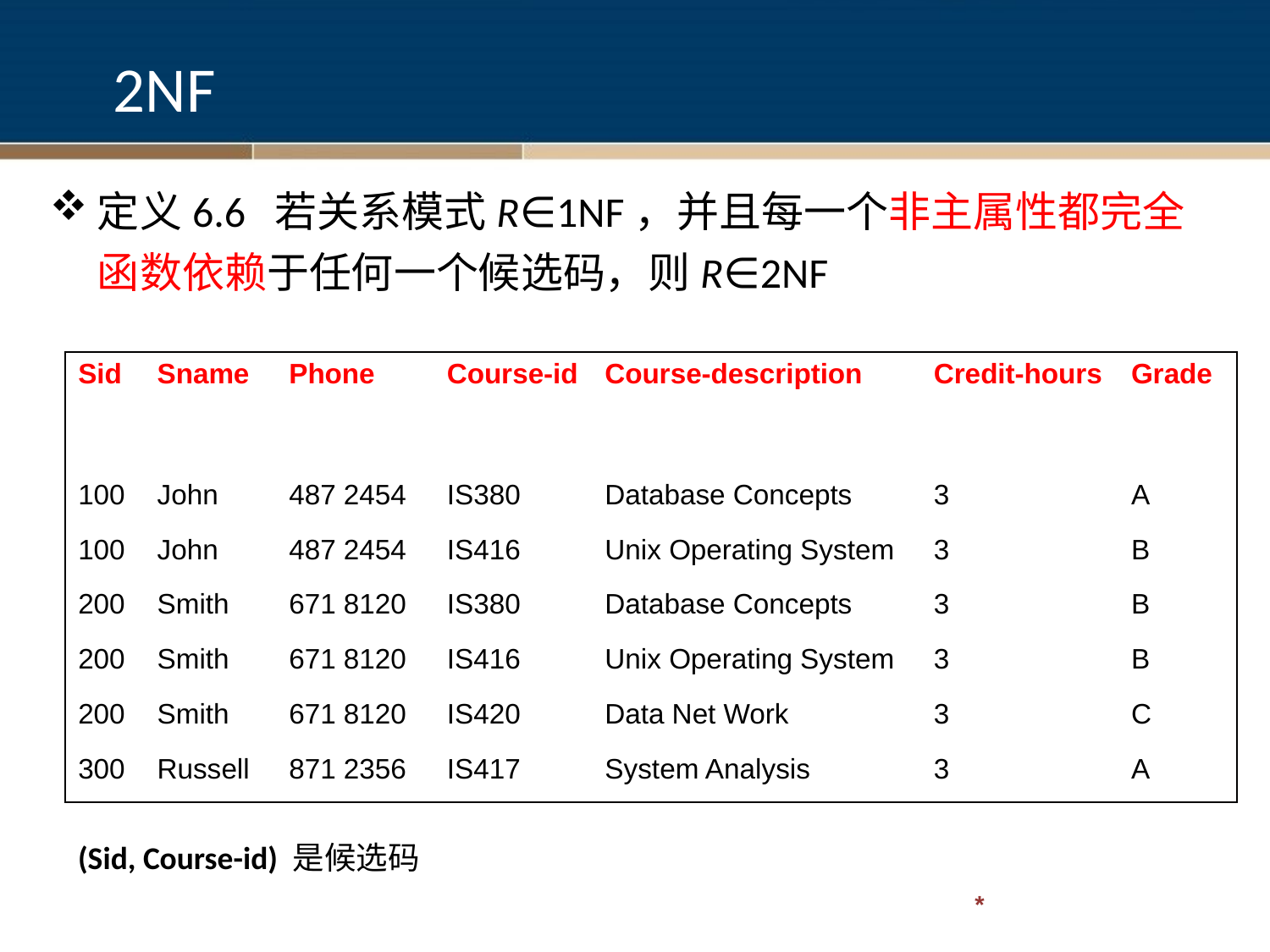

2NF
定义6.6  若关系模式R∈1NF，并且每一个非主属性都完全函数依赖于任何一个候选码，则R∈2NF

| Sid | Sname | Phone | Course-id | Course-description | Credit-hours | Grade |
| --- | --- | --- | --- | --- | --- | --- |
| 100 | John | 487 2454 | IS380 | Database Concepts | 3 | A |
| 100 | John | 487 2454 | IS416 | Unix Operating System | 3 | B |
| 200 | Smith | 671 8120 | IS380 | Database Concepts | 3 | B |
| 200 | Smith | 671 8120 | IS416 | Unix Operating System | 3 | B |
| 200 | Smith | 671 8120 | IS420 | Data Net Work | 3 | C |
| 300 | Russell | 871 2356 | IS417 | System Analysis | 3 | A |
(Sid, Course-id) 是候选码

*